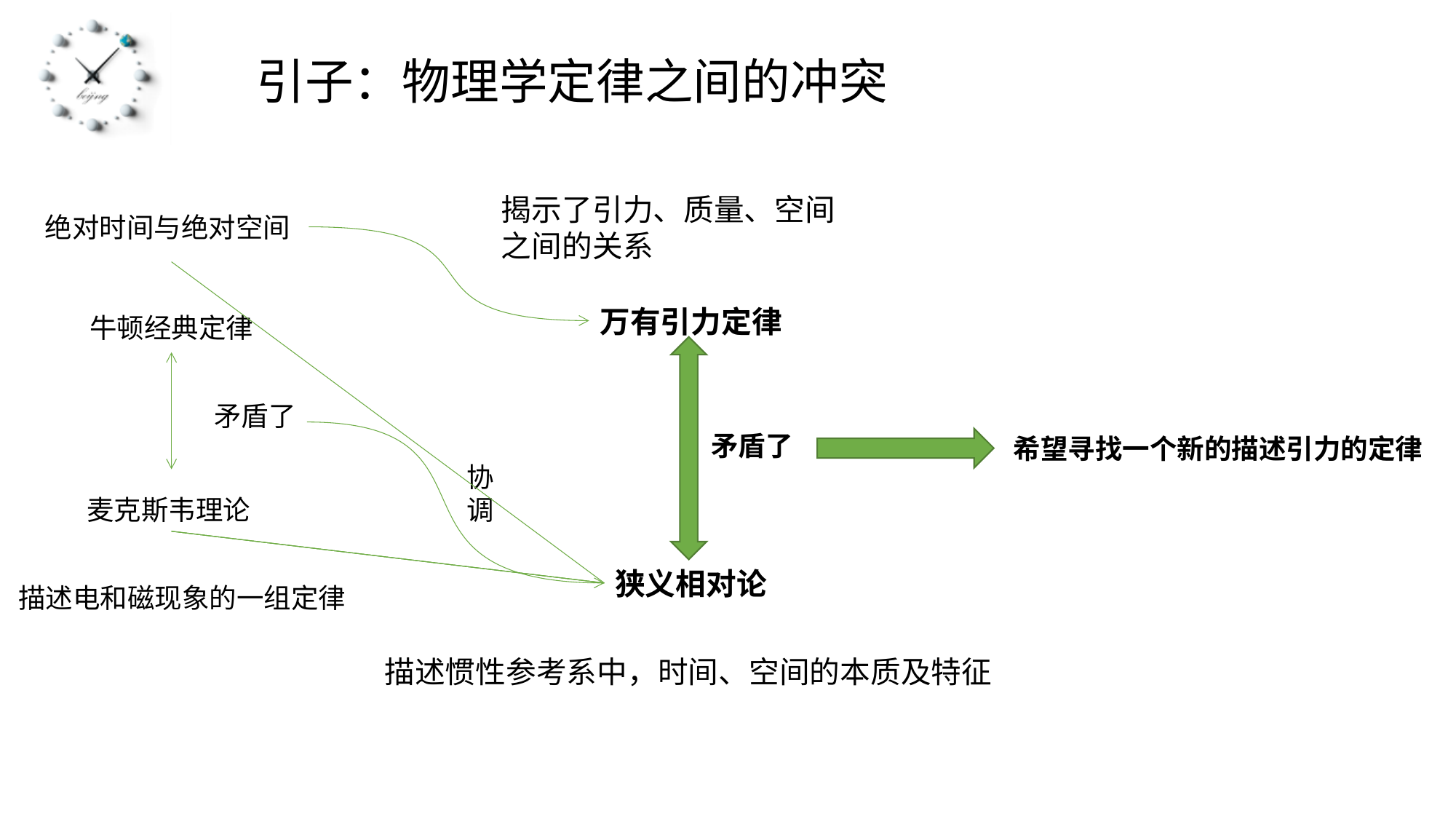

# 引子：物理学定律之间的冲突
揭示了引力、质量、空间之间的关系
绝对时间与绝对空间
万有引力定律
牛顿经典定律

矛盾了
矛盾了
希望寻找一个新的描述引力的定律

协调
麦克斯韦理论
狭义相对论
描述电和磁现象的一组定律
描述惯性参考系中，时间、空间的本质及特征